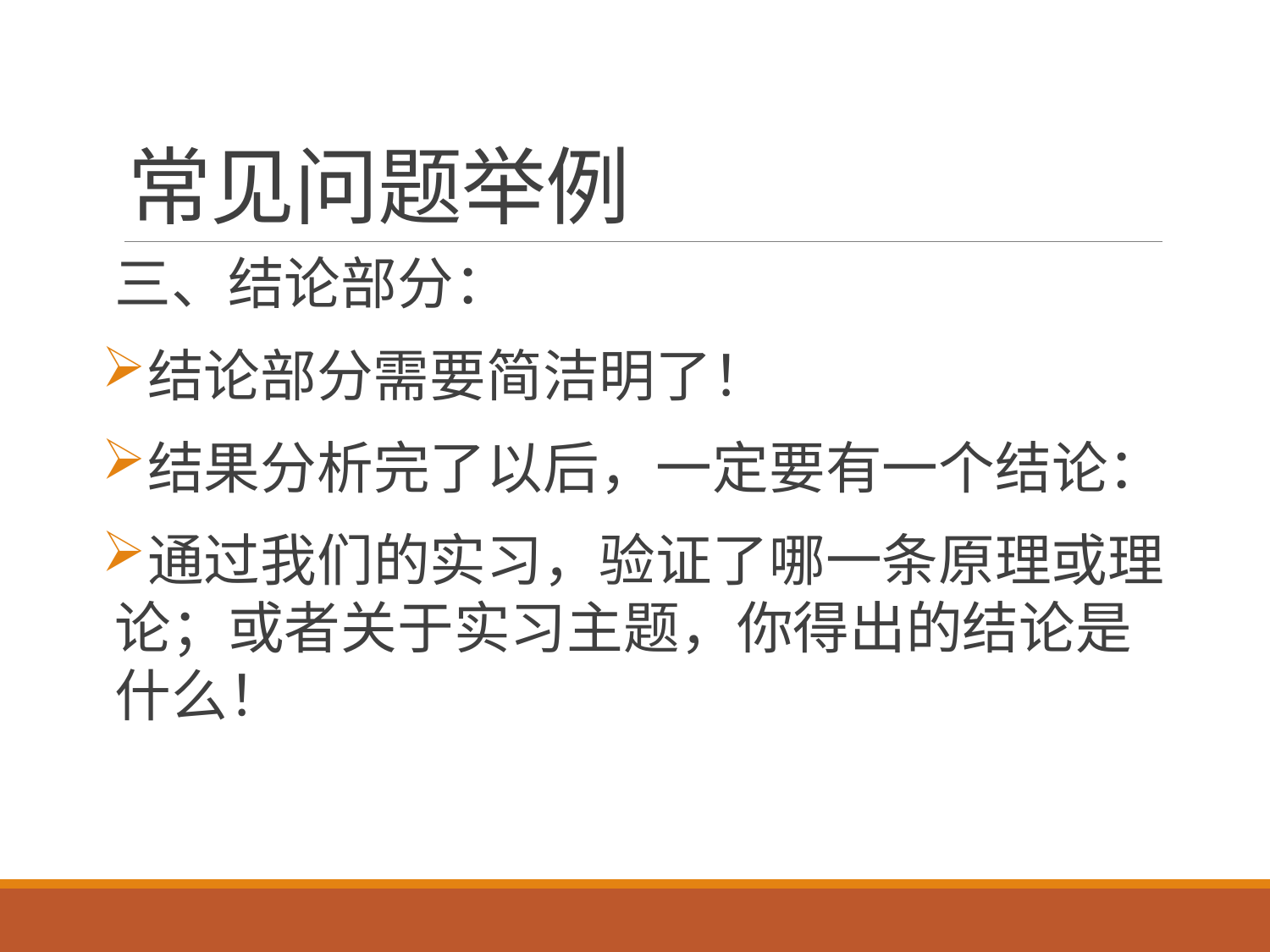

# 常见问题举例
三、结论部分：
结论部分需要简洁明了！
结果分析完了以后，一定要有一个结论：
通过我们的实习，验证了哪一条原理或理论；或者关于实习主题，你得出的结论是什么！